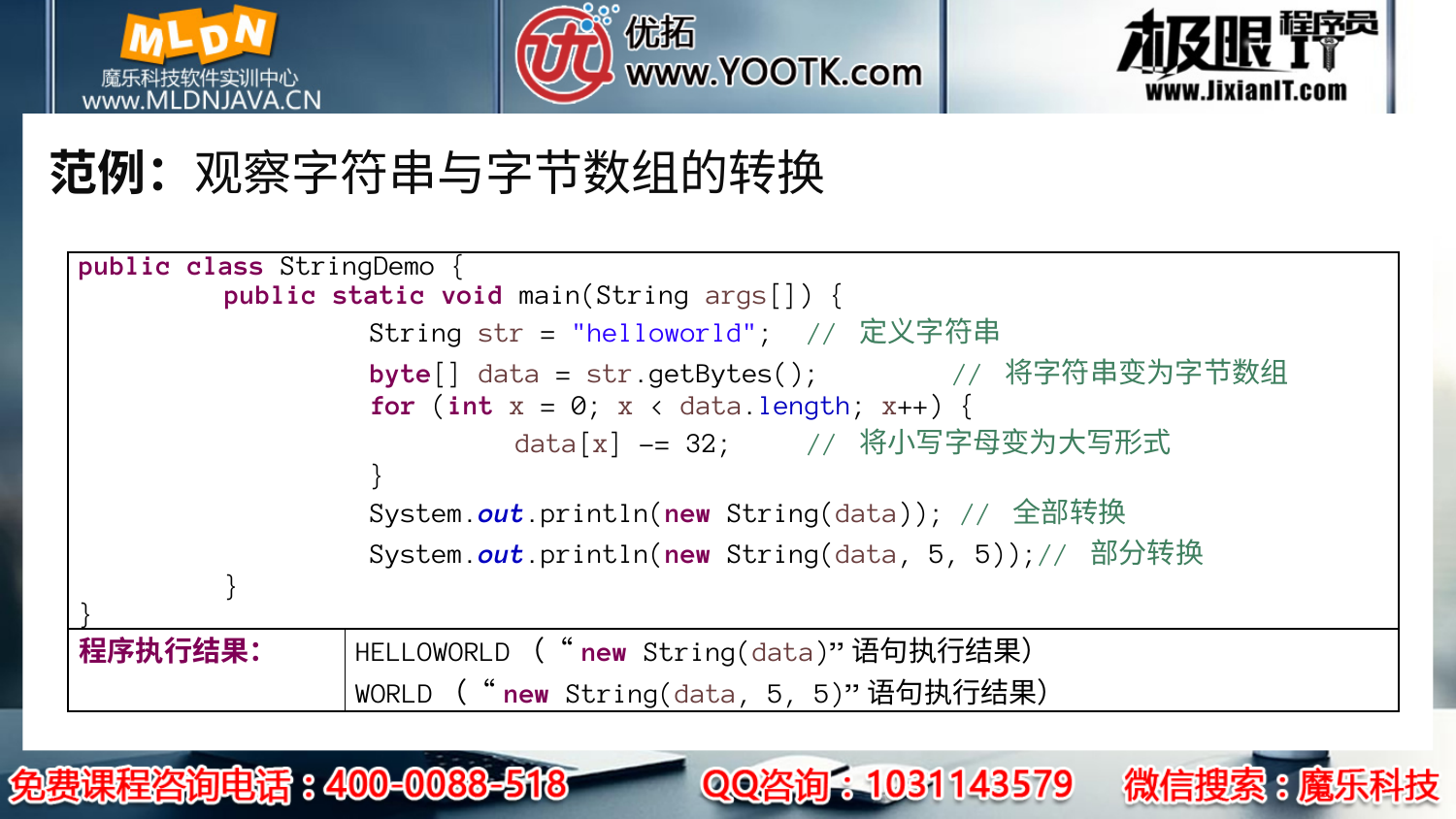

# 范例：观察字符串与字节数组的转换
| public class StringDemo { public static void main(String args[]) { String str = "helloworld"; // 定义字符串 byte[] data = str.getBytes(); // 将字符串变为字节数组 for (int x = 0; x < data.length; x++) { data[x] -= 32; // 将小写字母变为大写形式 } System.out.println(new String(data)); // 全部转换 System.out.println(new String(data, 5, 5));// 部分转换 } } |  |
| --- | --- |
| 程序执行结果： | HELLOWORLD（“new String(data)”语句执行结果） WORLD（“new String(data, 5, 5)”语句执行结果） |